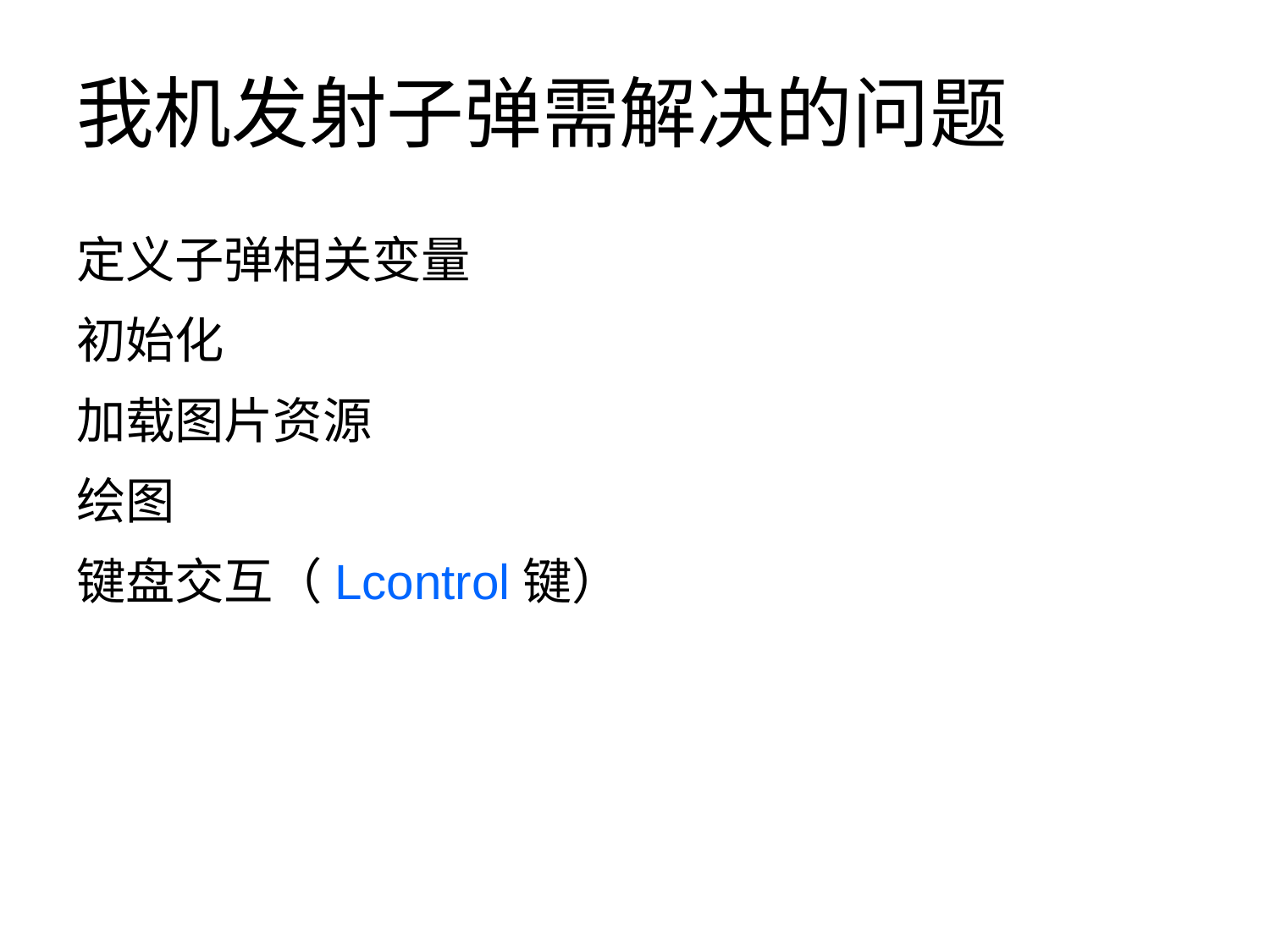

我机发射子弹需解决的问题
定义子弹相关变量
初始化
加载图片资源
绘图
键盘交互（Lcontrol键）